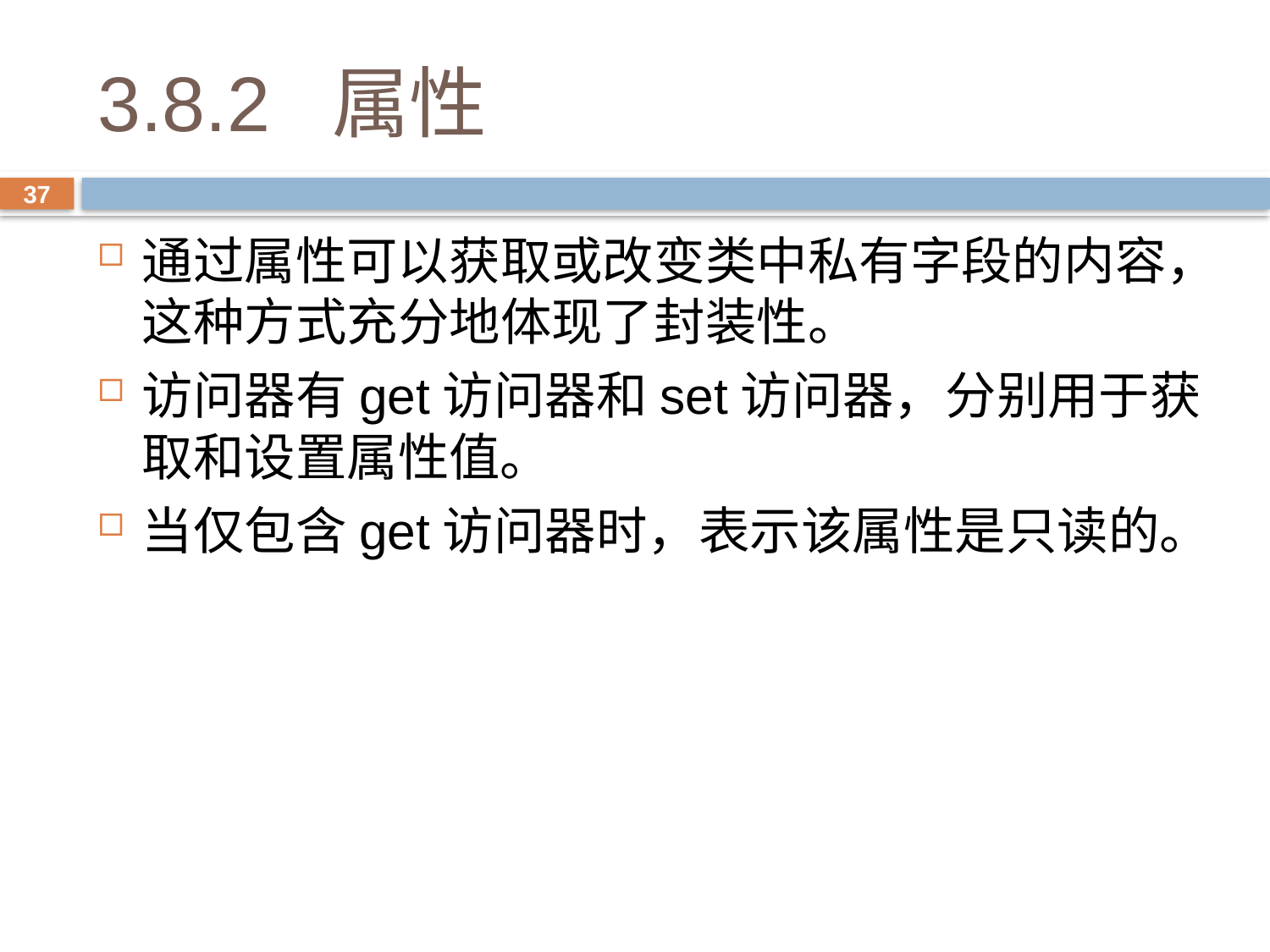

# 3.8.2  属性
37
通过属性可以获取或改变类中私有字段的内容，这种方式充分地体现了封装性。
访问器有get访问器和set访问器，分别用于获取和设置属性值。
当仅包含get访问器时，表示该属性是只读的。